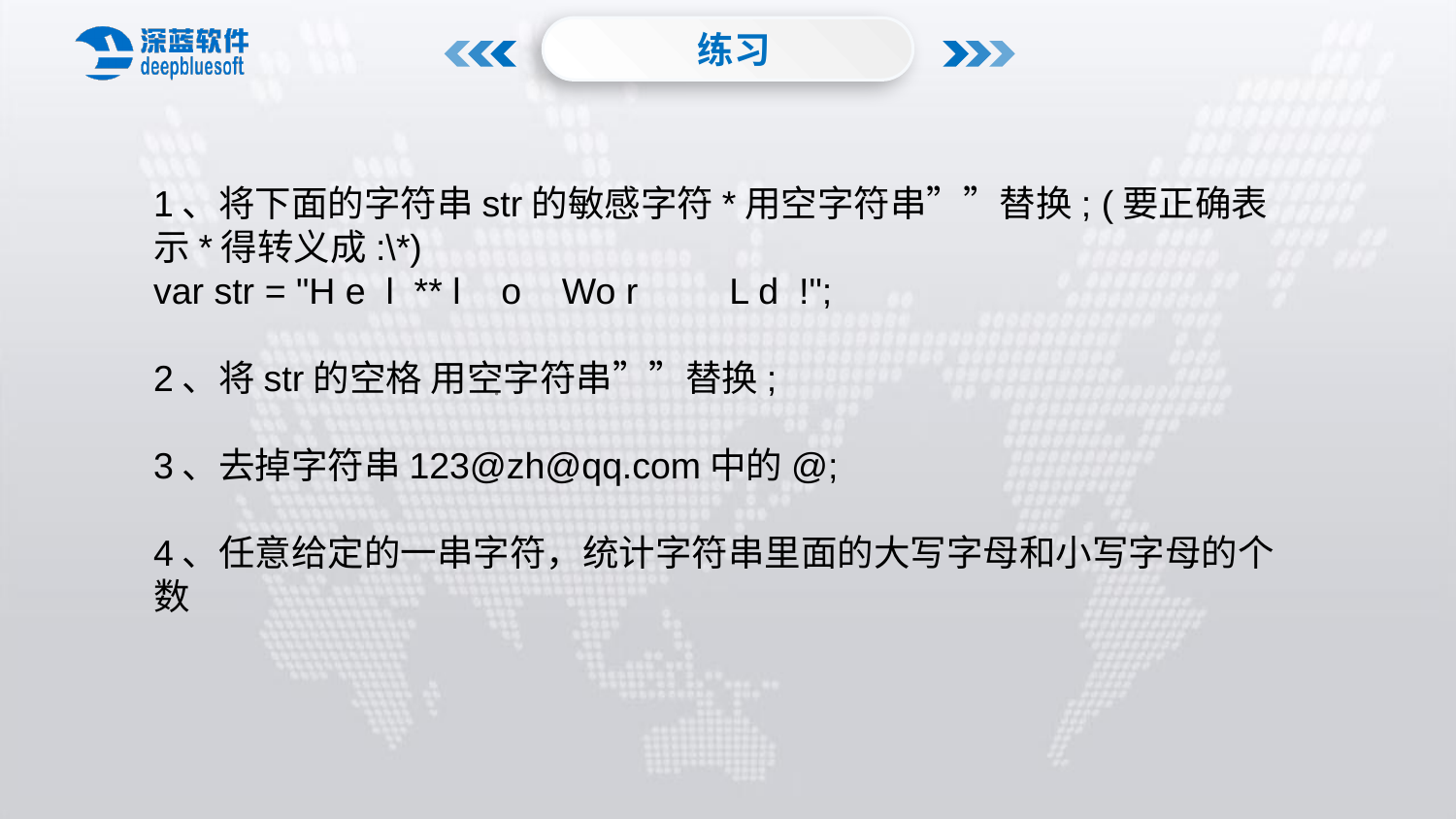

练习

1、将下面的字符串str的敏感字符*用空字符串””替换; (要正确表示*得转义成:\*)
var str = "H e  l  ** l    o    Wo r         L d  !";

2、将str的空格 用空字符串””替换;

3、去掉字符串123@zh@qq.com中的@;

4、任意给定的一串字符，统计字符串里面的大写字母和小写字母的个数